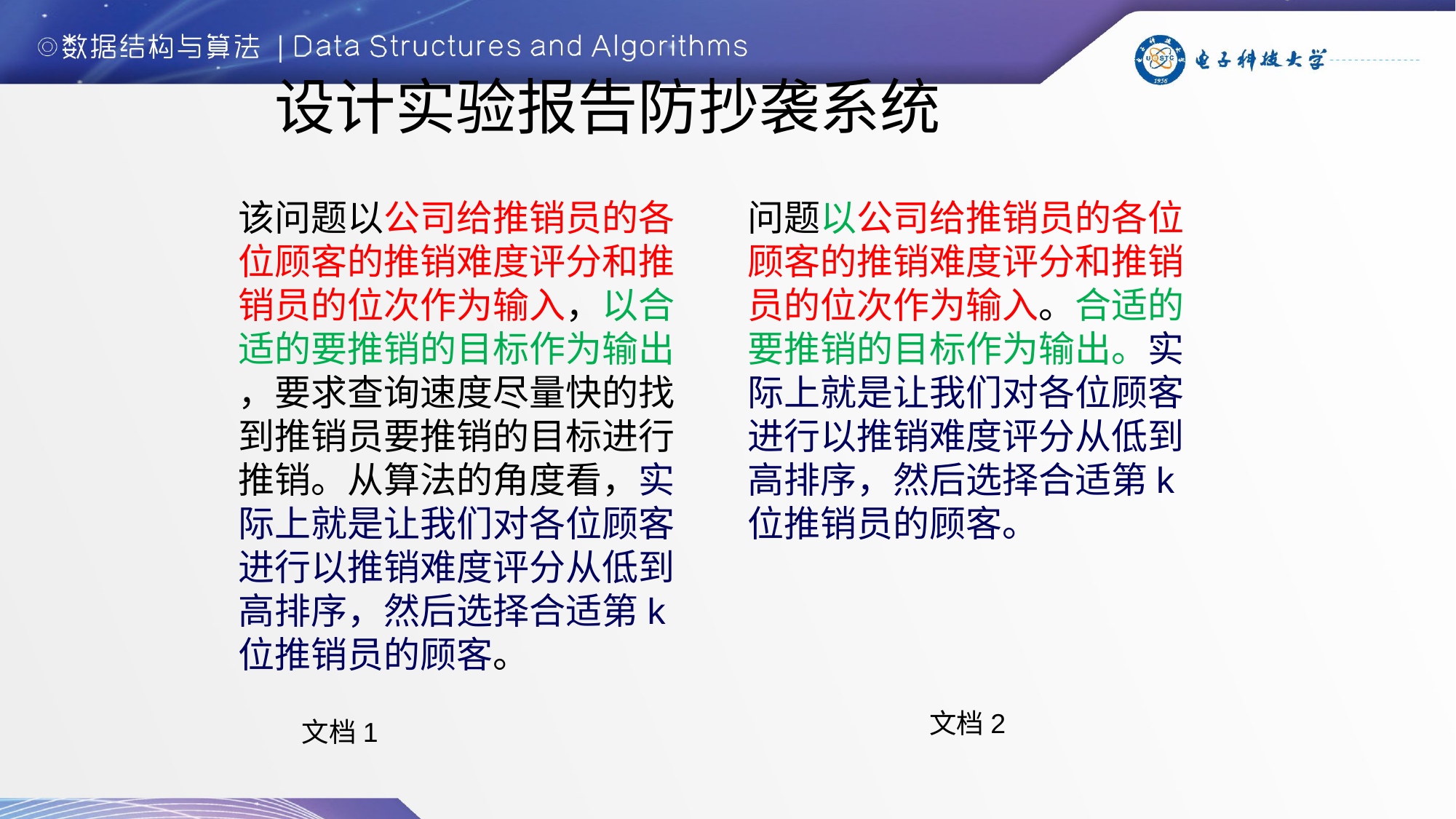

# 设计实验报告防抄袭系统

该问题以公司给推销员的各
位顾客的推销难度评分和推
销员的位次作为输入，以合
适的要推销的目标作为输出
，要求查询速度尽量快的找
到推销员要推销的目标进行
推销。从算法的角度看，实
际上就是让我们对各位顾客
进行以推销难度评分从低到
高排序，然后选择合适第k
位推销员的顾客。

问题以公司给推销员的各位顾客的推销难度评分和推销员的位次作为输入。合适的要推销的目标作为输出。实际上就是让我们对各位顾客进行以推销难度评分从低到高排序，然后选择合适第k位推销员的顾客。

文档2
文档1